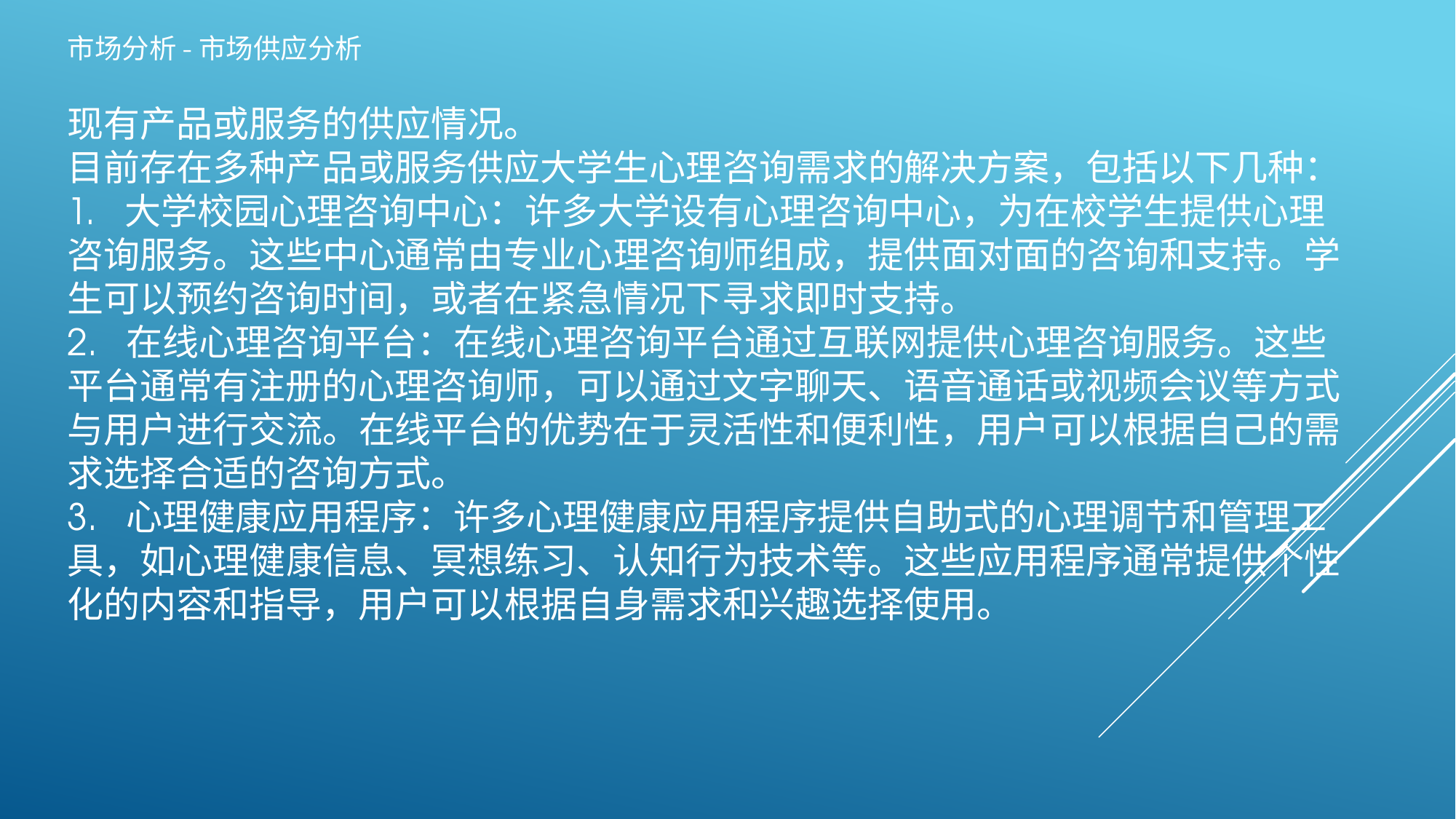

市场分析-市场供应分析
现有产品或服务的供应情况。
目前存在多种产品或服务供应大学生心理咨询需求的解决方案，包括以下几种：
1.  大学校园心理咨询中心：许多大学设有心理咨询中心，为在校学生提供心理咨询服务。这些中心通常由专业心理咨询师组成，提供面对面的咨询和支持。学生可以预约咨询时间，或者在紧急情况下寻求即时支持。
2.  在线心理咨询平台：在线心理咨询平台通过互联网提供心理咨询服务。这些平台通常有注册的心理咨询师，可以通过文字聊天、语音通话或视频会议等方式与用户进行交流。在线平台的优势在于灵活性和便利性，用户可以根据自己的需求选择合适的咨询方式。
3.  心理健康应用程序：许多心理健康应用程序提供自助式的心理调节和管理工具，如心理健康信息、冥想练习、认知行为技术等。这些应用程序通常提供个性化的内容和指导，用户可以根据自身需求和兴趣选择使用。